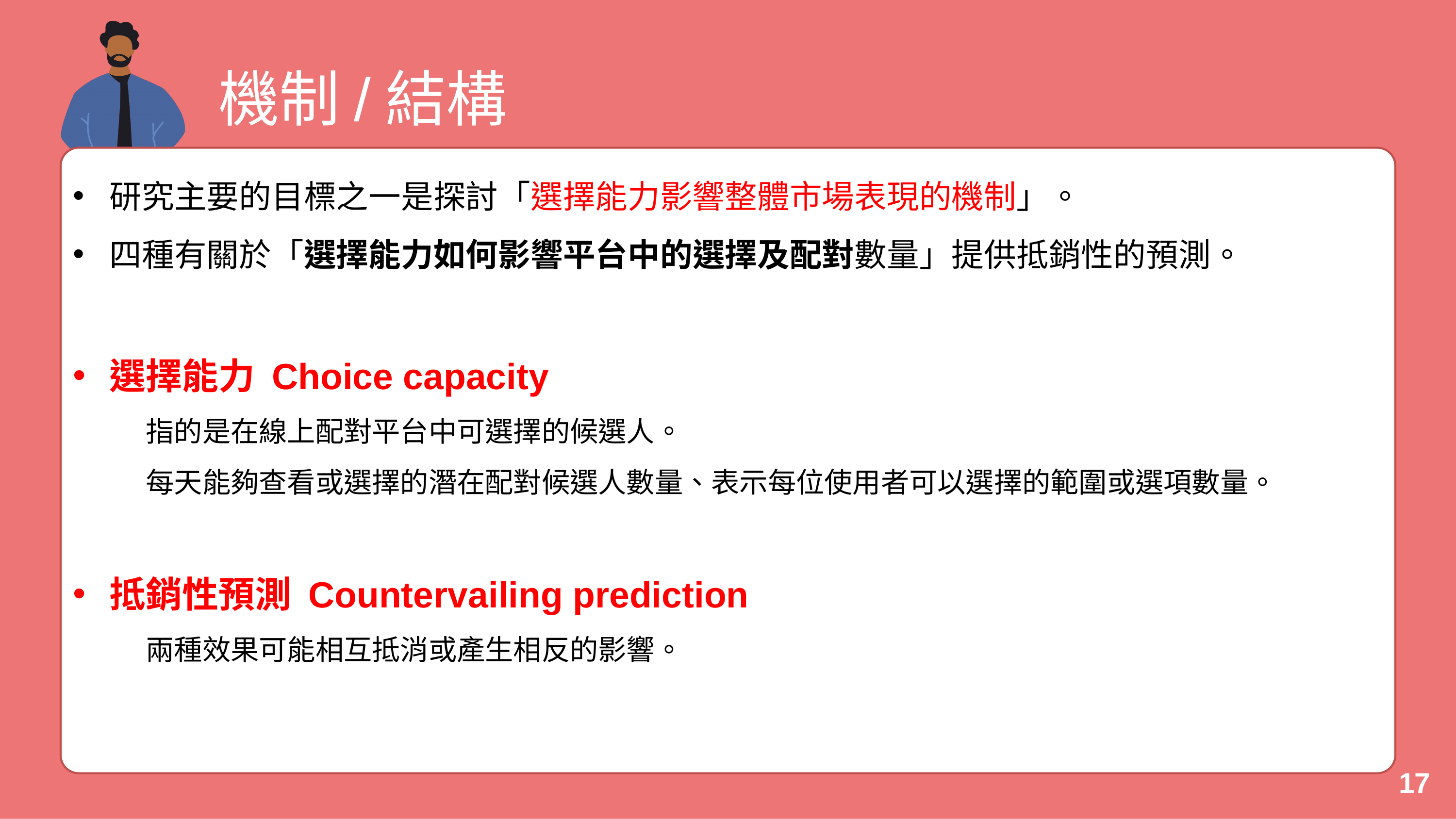

機制/結構
研究主要的目標之一是探討「選擇能力影響整體市場表現的機制」。
四種有關於「選擇能力如何影響平台中的選擇及配對數量」提供抵銷性的預測。

選擇能力 Choice capacity
指的是在線上配對平台中可選擇的候選人。
每天能夠查看或選擇的潛在配對候選人數量、表示每位使用者可以選擇的範圍或選項數量。

抵銷性預測 Countervailing prediction
兩種效果可能相互抵消或產生相反的影響。
17